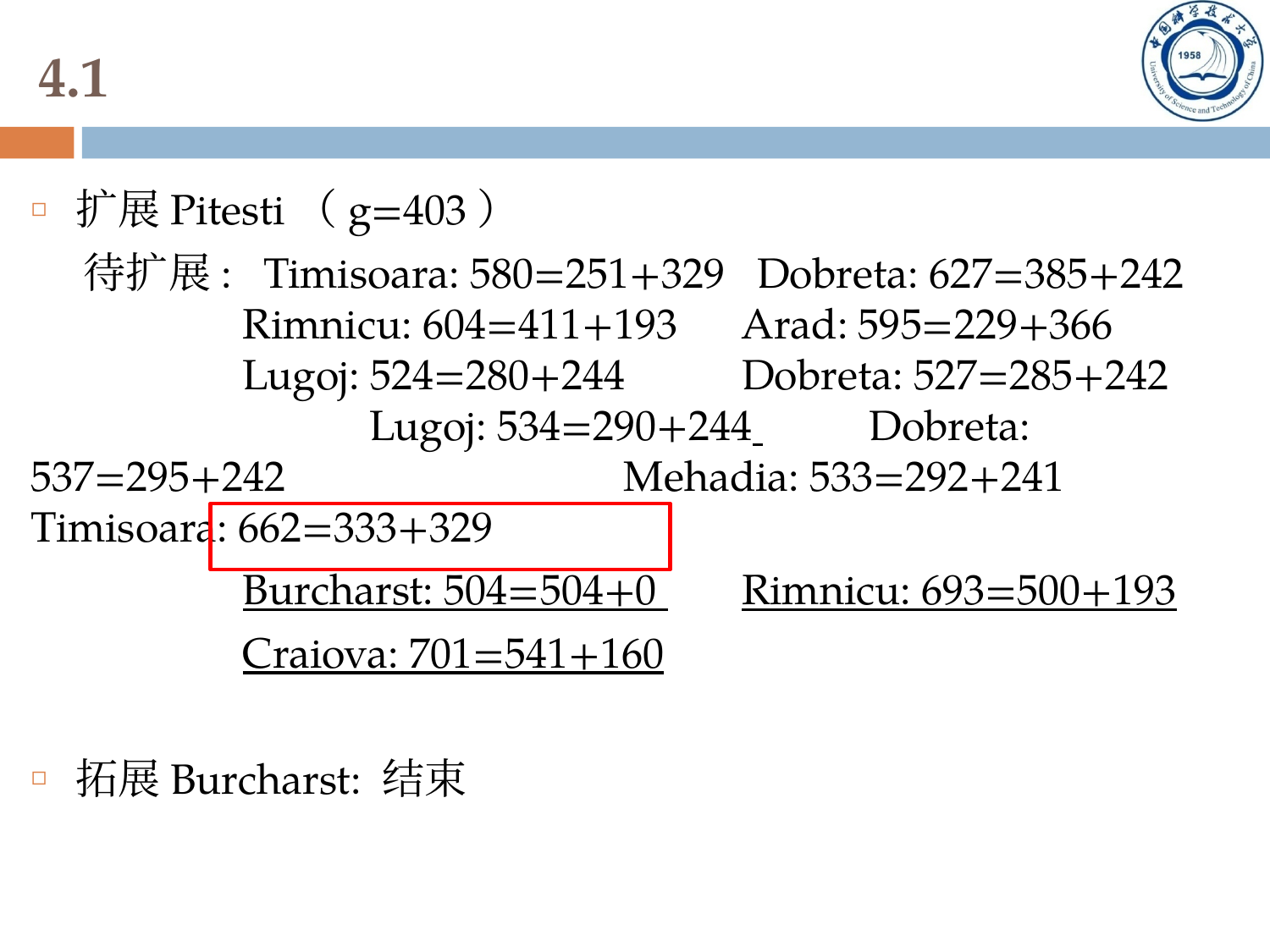

# 4.1
扩展Pitesti（g=403）
    待扩展:   Timisoara: 580=251+329   Dobreta: 627=385+242      	        Rimnicu: 604=411+193      Arad: 595=229+366	     	        Lugoj: 524=280+244           Dobreta: 527=285+242 	     	        Lugoj: 534=290+244           Dobreta: 537=295+242 	     	        Mehadia: 533=292+241     Timisoara: 662=333+329
	        Burcharst: 504=504+0        Rimnicu: 693=500+193
	        Craiova: 701=541+160

拓展Burcharst: 结束